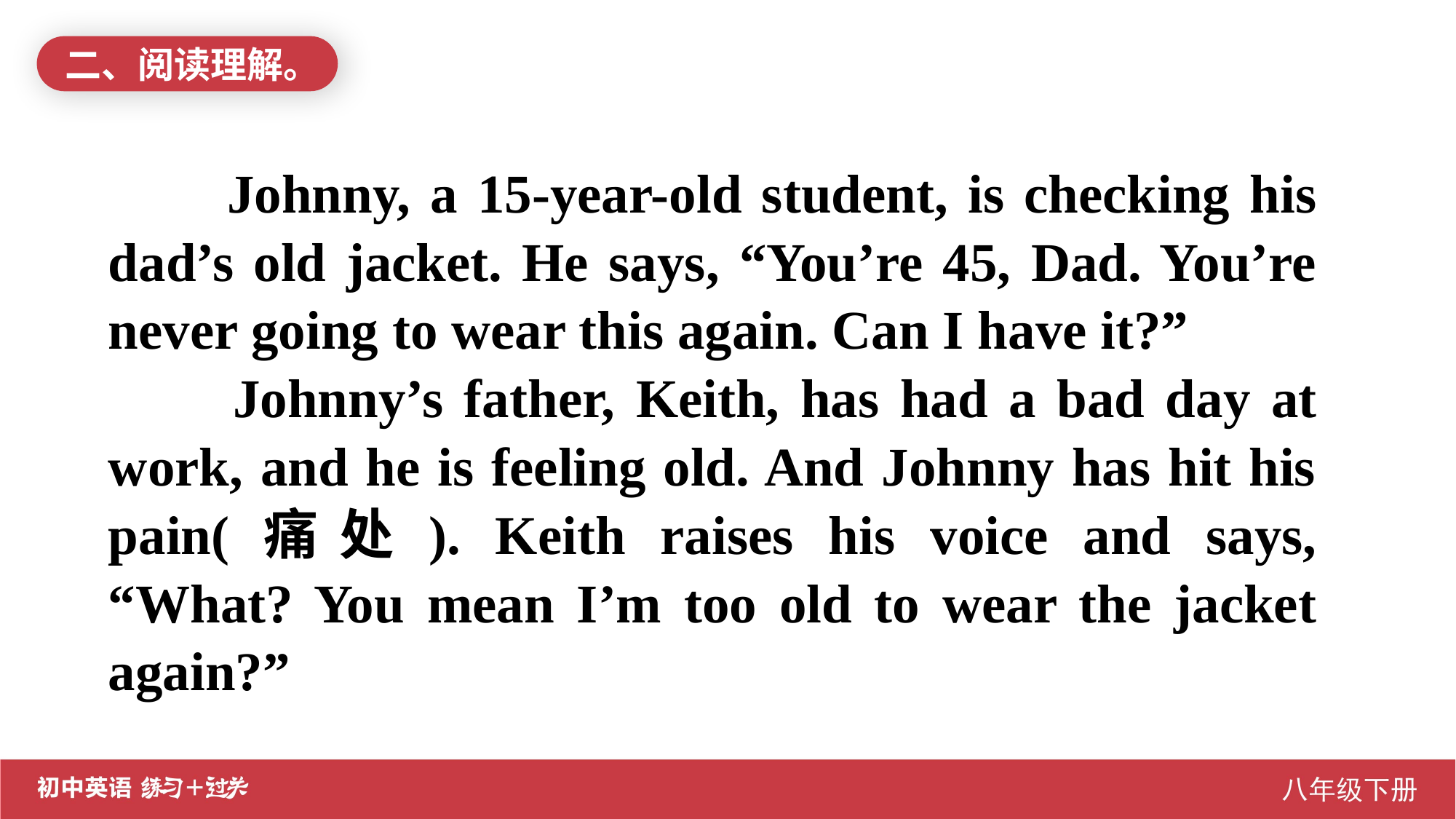

二、阅读理解。
      Johnny, a 15-year-old student, is checking his dad’s old jacket. He says, “You’re 45, Dad. You’re never going to wear this again. Can I have it?”
      Johnny’s father, Keith, has had a bad day at work, and he is feeling old. And Johnny has hit his pain(痛处). Keith raises his voice and says, “What? You mean I’m too old to wear the jacket again?”